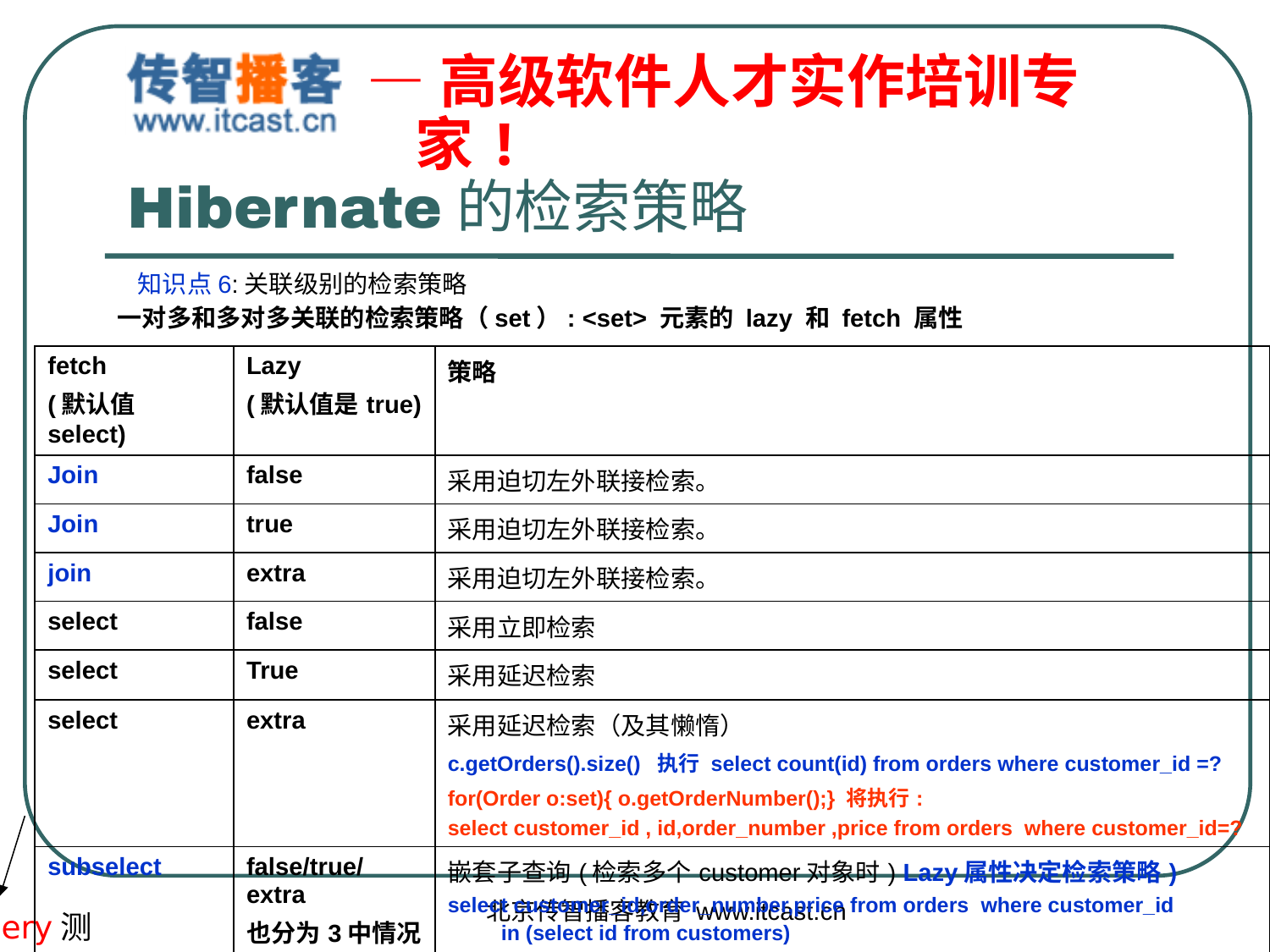

# Hibernate的检索策略
知识点6:关联级别的检索策略
一对多和多对多关联的检索策略（set）: <set> 元素的 lazy 和 fetch 属性
| fetch (默认值select) | Lazy (默认值是true) | 策略 |
| --- | --- | --- |
| Join | false | 采用迫切左外联接检索。 |
| Join | true | 采用迫切左外联接检索。 |
| join | extra | 采用迫切左外联接检索。 |
| select | false | 采用立即检索 |
| select | True | 采用延迟检索 |
| select | extra | 采用延迟检索（及其懒惰） c.getOrders().size() 执行 select count(id) from orders where customer\_id =? for(Order o:set){ o.getOrderNumber();} 将执行: select customer\_id , id,order\_number ,price from orders where customer\_id=? |
| subselect | false/true/extra 也分为3中情况 | 嵌套子查询(检索多个customer对象时) Lazy属性决定检索策略) select customer\_id,order\_number,price from orders where customer\_id in (select id from customers) |

北京传智播客教育 www.itcast.cn
使用query测试